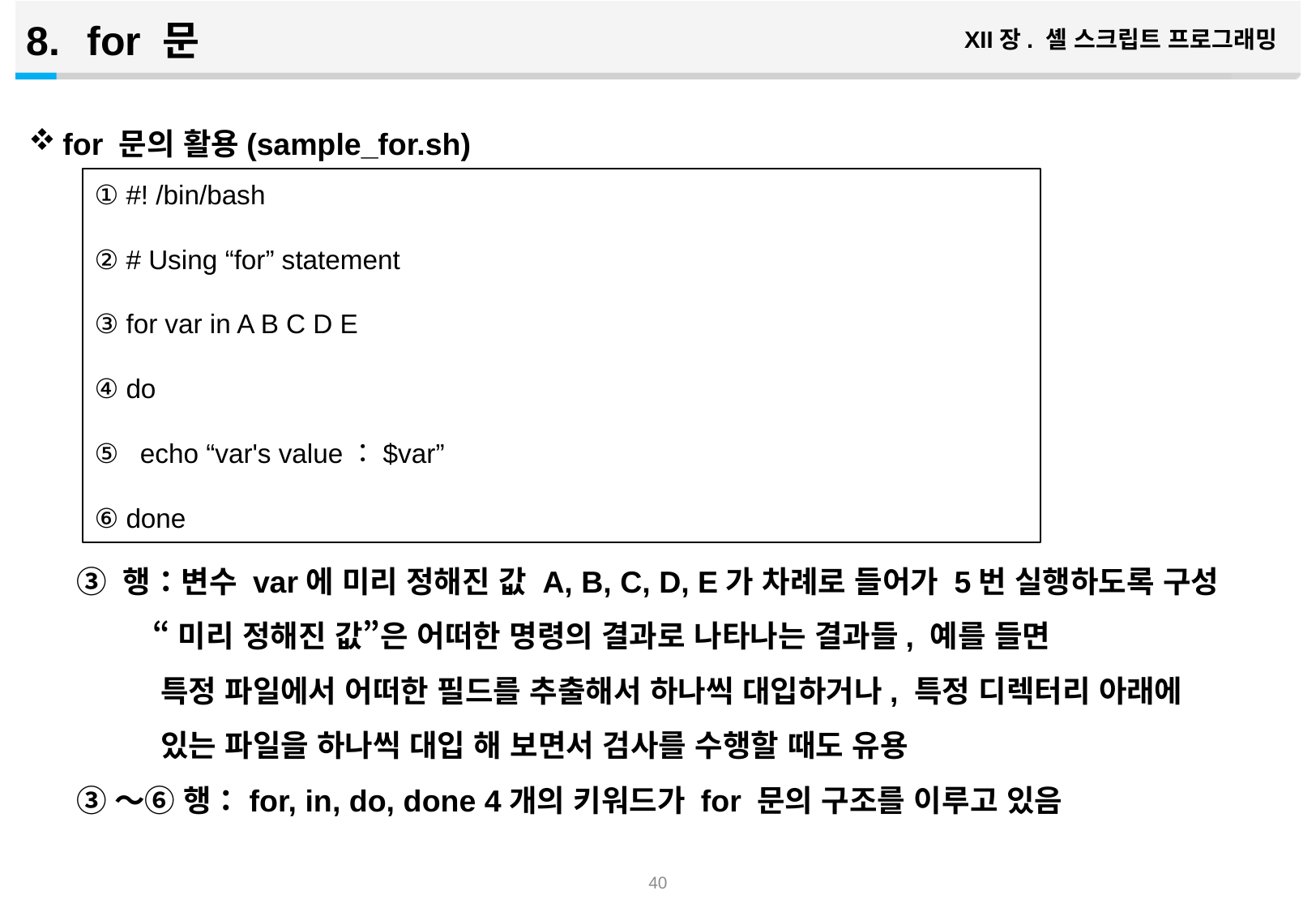

for 문
XII장. 셸 스크립트 프로그래밍
for 문의 활용(sample_for.sh)

③ 행：변수 var에 미리 정해진 값 A, B, C, D, E가 차례로 들어가 5번 실행하도록 구성
         “미리 정해진 값”은 어떠한 명령의 결과로 나타나는 결과들, 예를 들면
         특정 파일에서 어떠한 필드를 추출해서 하나씩 대입하거나, 특정 디렉터리 아래에
         있는 파일을 하나씩 대입 해 보면서 검사를 수행할 때도 유용
③～⑥ 행：for, in, do, done 4개의 키워드가 for 문의 구조를 이루고 있음
① #! /bin/bash

② # Using “for” statement

③ for var in A B C D E

④ do

echo “var's value：$var”

⑥ done
40